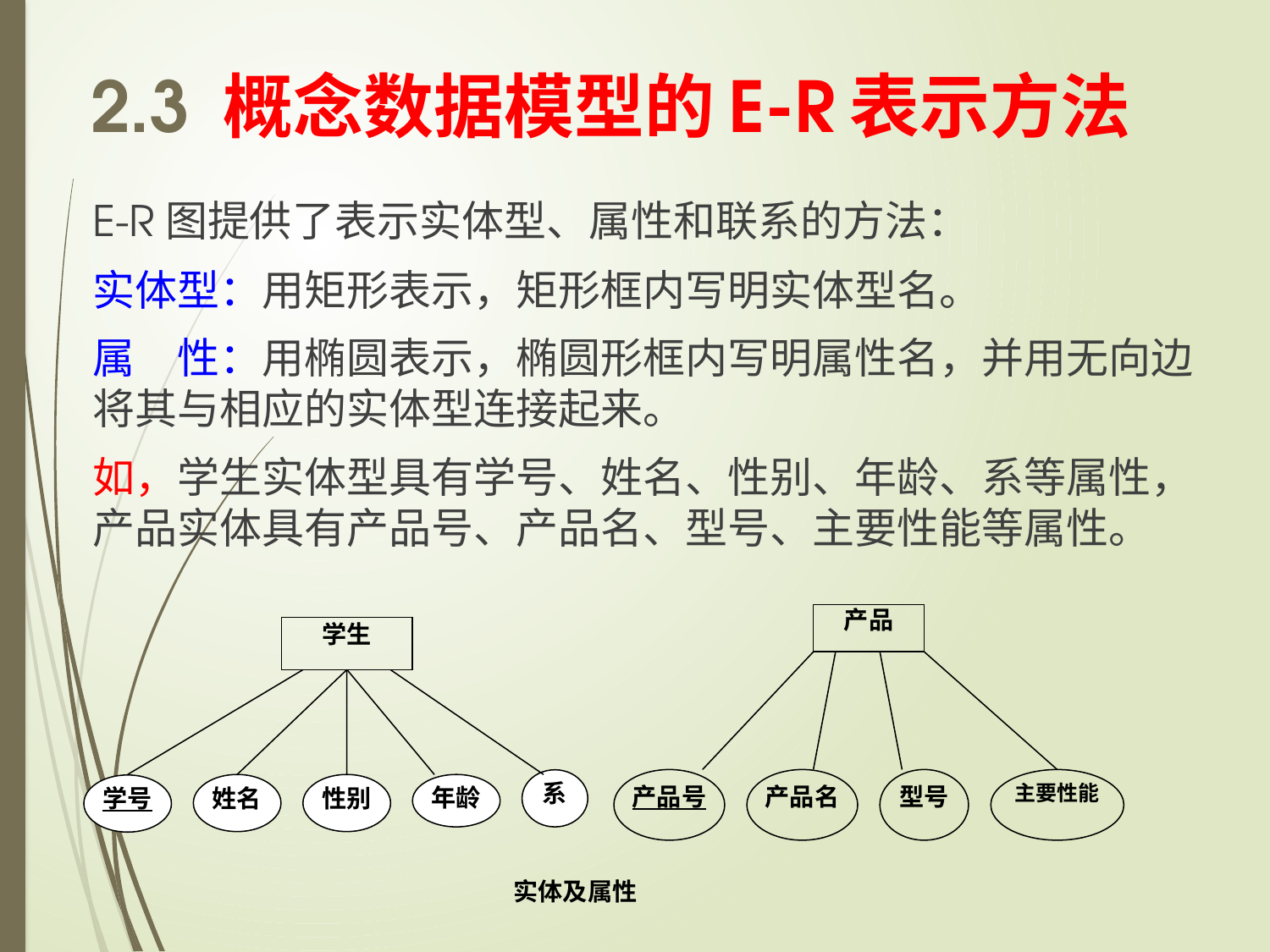

2.3 概念数据模型的E-R表示方法
E-R图提供了表示实体型、属性和联系的方法：
实体型：用矩形表示，矩形框内写明实体型名。
属　性：用椭圆表示，椭圆形框内写明属性名，并用无向边将其与相应的实体型连接起来。
如，学生实体型具有学号、姓名、性别、年龄、系等属性，产品实体具有产品号、产品名、型号、主要性能等属性。
产品

产品号
产品名
型号
主要性能
学生

系
姓名
性别
年龄
学号
         实体及属性